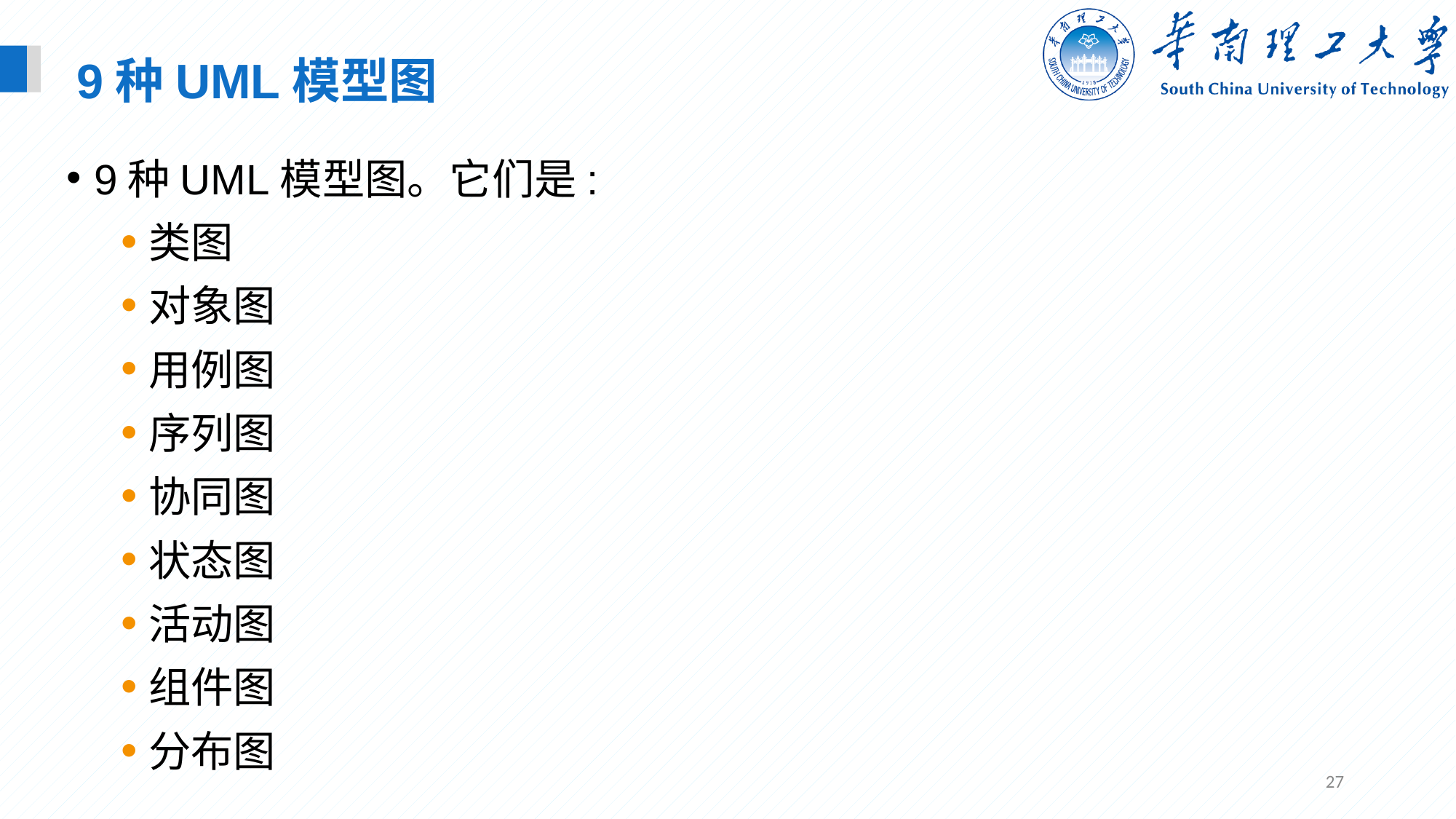

9种UML模型图
9种UML模型图。它们是:
类图
对象图
用例图
序列图
协同图
状态图
活动图
组件图
分布图
27